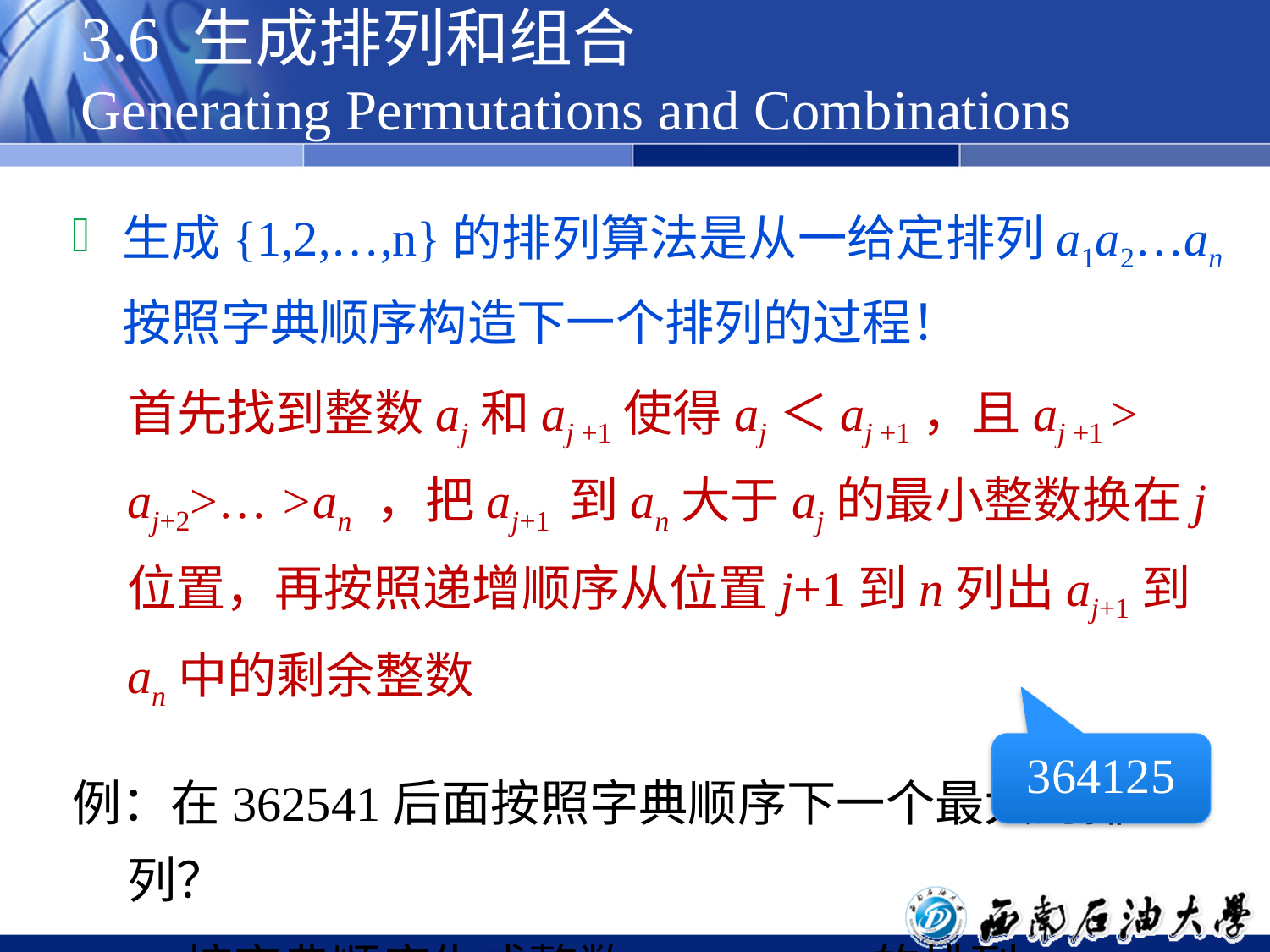

# 3.6 生成排列和组合 Generating Permutations and Combinations
生成{1,2,…,n}的排列算法是从一给定排列a1a2…an按照字典顺序构造下一个排列的过程！
首先找到整数aj和aj +1使得aj＜aj +1，且aj +1 > aj+2>… >an ，把aj+1 到an大于aj的最小整数换在j位置，再按照递增顺序从位置j+1到n列出aj+1到an中的剩余整数
例：在362541后面按照字典顺序下一个最大的排列？
    按字典顺序生成整数1，2，3的排列。
364125